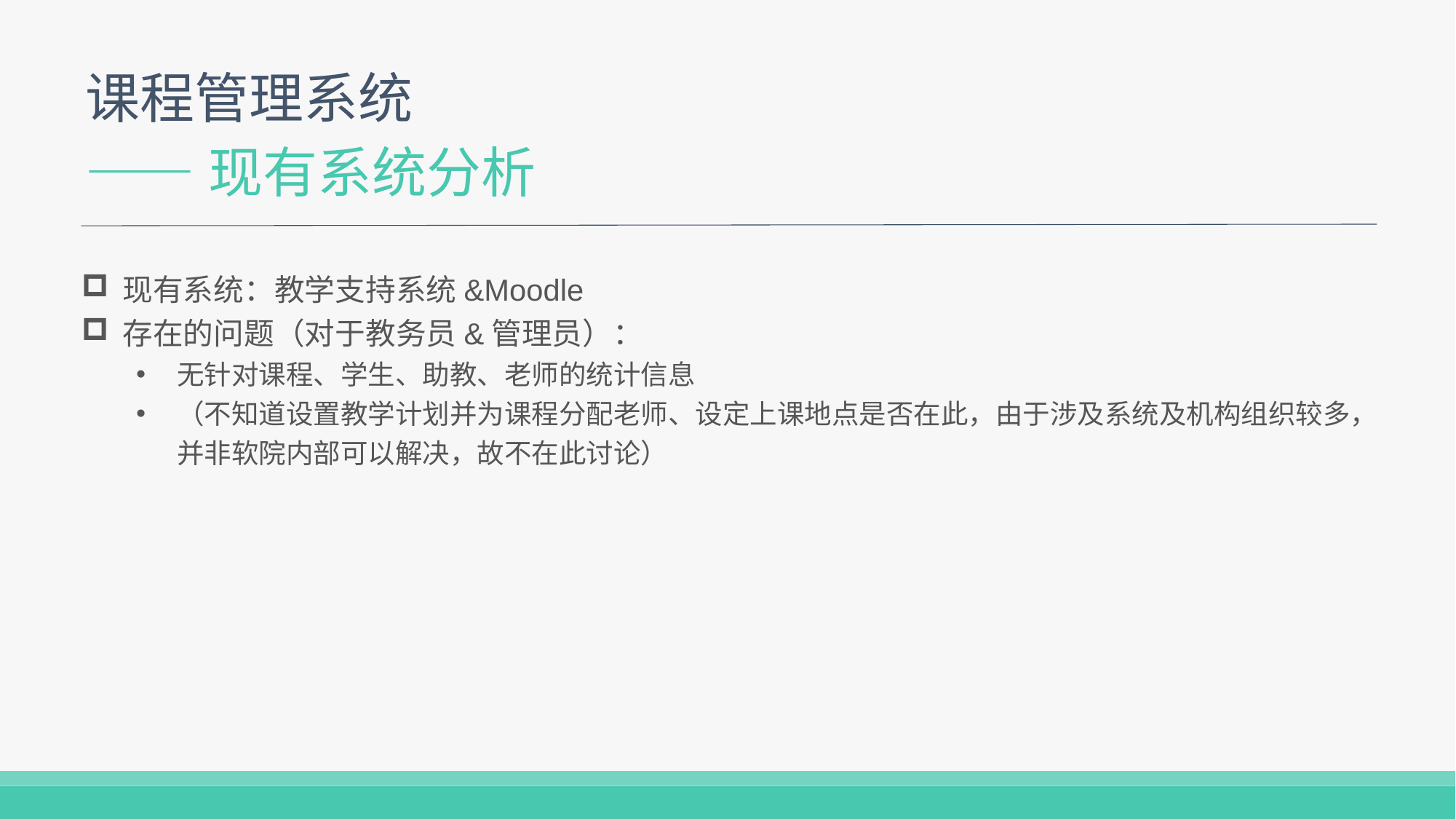

课程管理系统
——现有系统分析
现有系统：教学支持系统&Moodle
存在的问题（对于教务员&管理员）：
无针对课程、学生、助教、老师的统计信息
（不知道设置教学计划并为课程分配老师、设定上课地点是否在此，由于涉及系统及机构组织较多，并非软院内部可以解决，故不在此讨论）